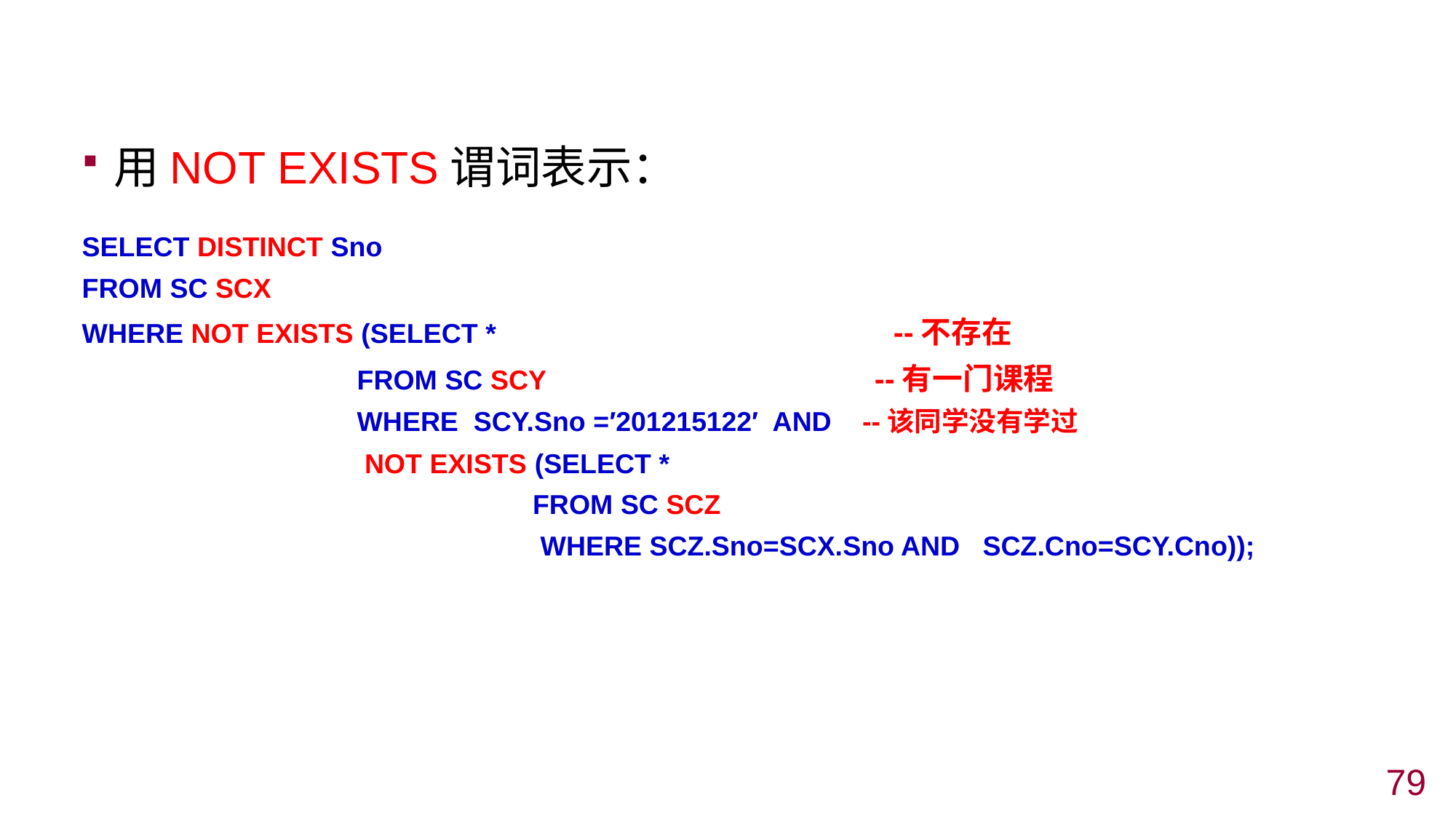

#
用NOT EXISTS谓词表示：

SELECT DISTINCT Sno
FROM SC SCX
WHERE NOT EXISTS (SELECT *                                                    --不存在
                                    FROM SC SCY                                           --有一门课程
                                    WHERE  SCY.Sno =′201215122′  AND    --该同学没有学过
                                     NOT EXISTS (SELECT *
                                                           FROM SC SCZ
                                                            WHERE SCZ.Sno=SCX.Sno AND   SCZ.Cno=SCY.Cno));

79